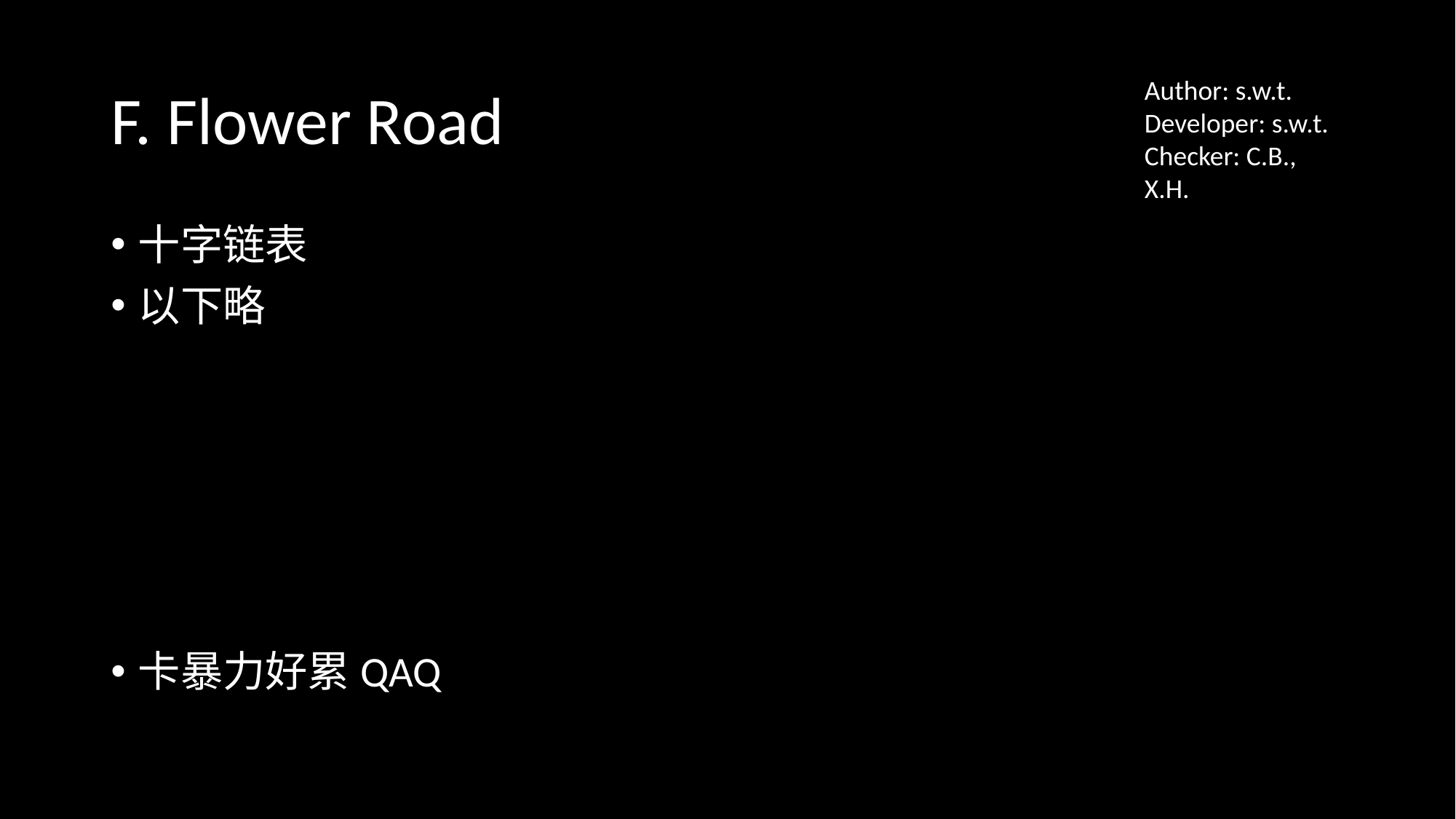

# F. Flower Road
Author: s.w.t.
Developer: s.w.t.
Checker: C.B., X.H.
十字链表
以下略

卡暴力好累QAQ